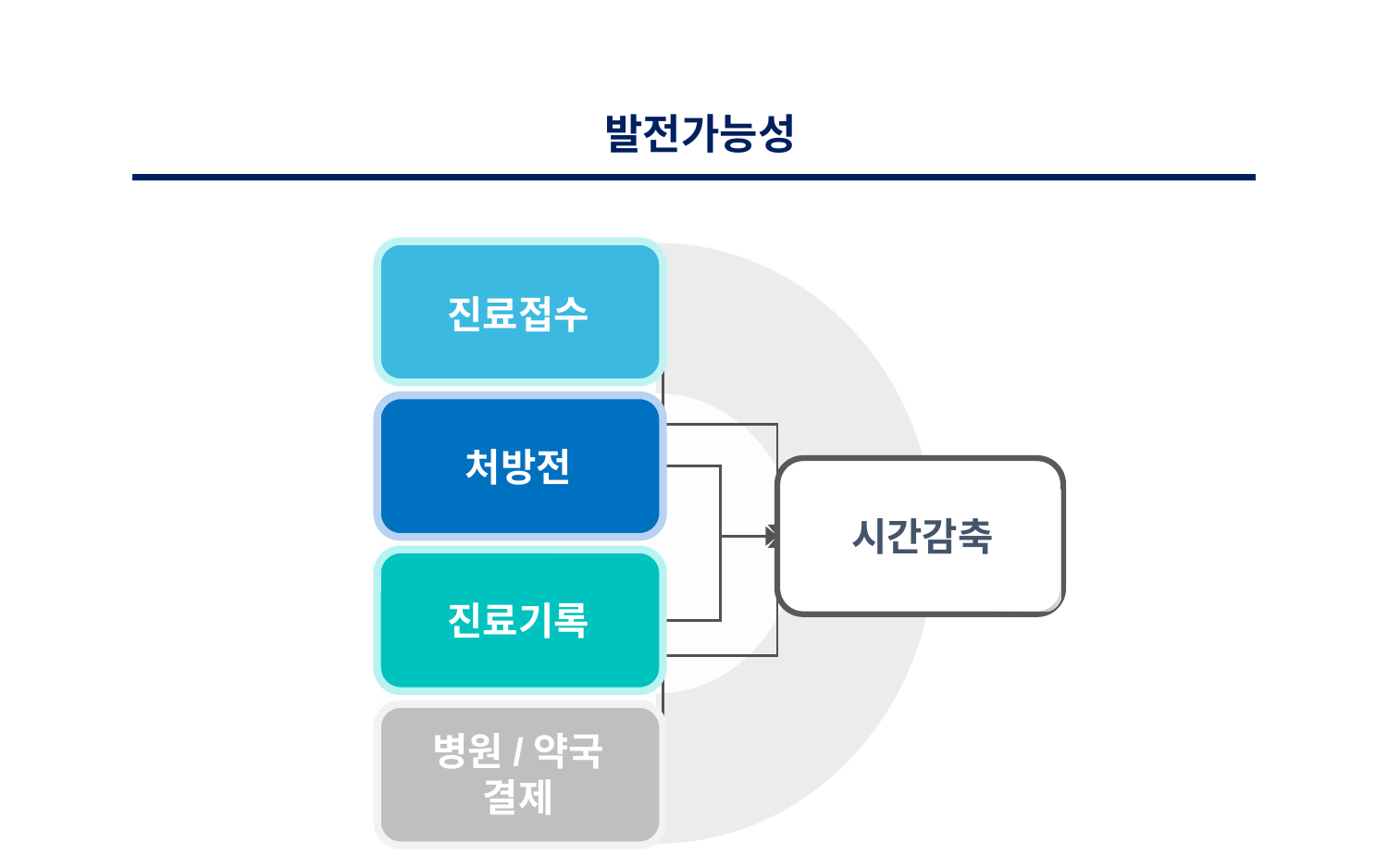

발전가능성

진료접수
진료접수

처방전

시간감축

진료기록

병원/약국
결제